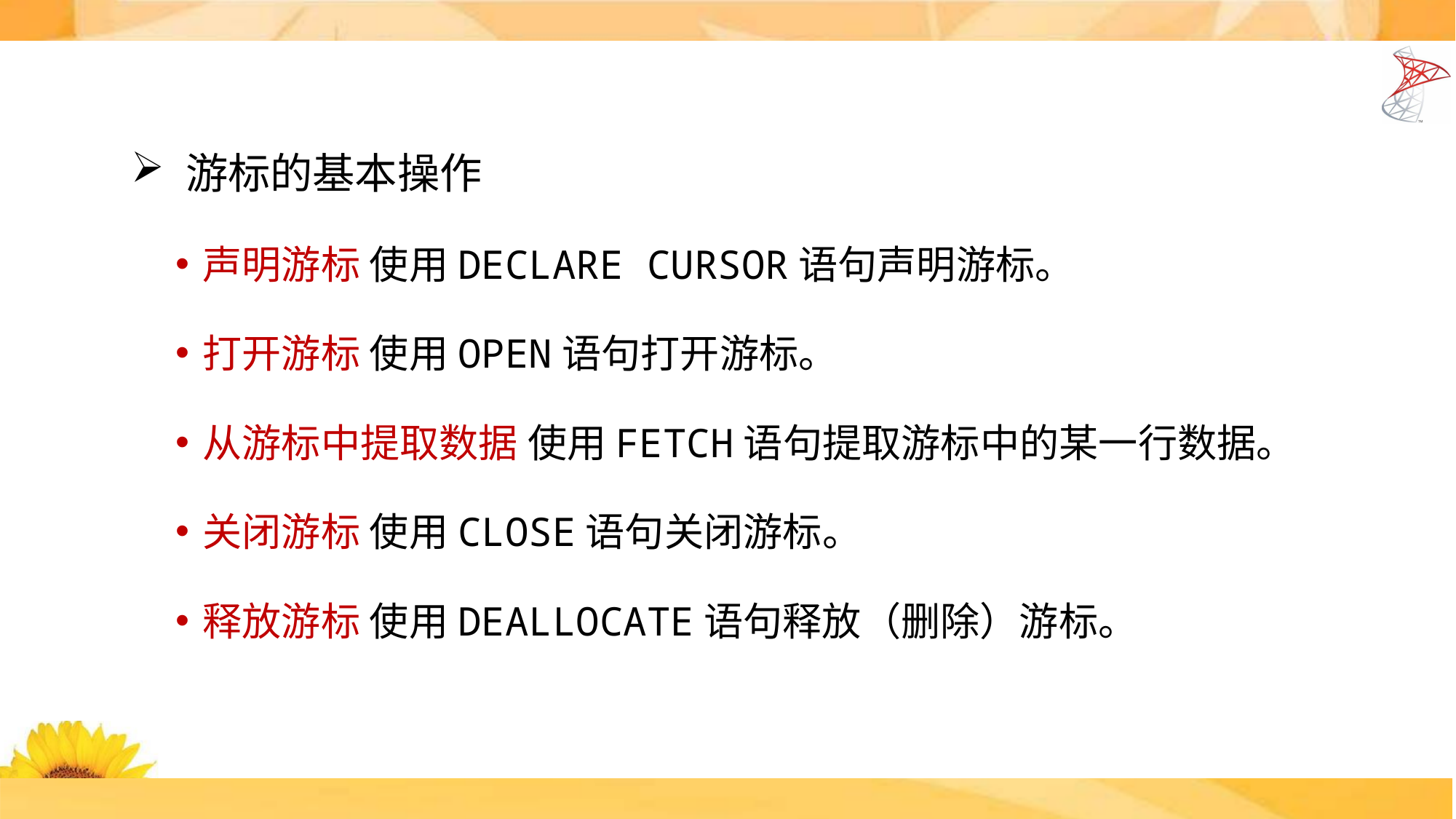

游标的基本操作
声明游标 使用DECLARE CURSOR语句声明游标。
打开游标 使用OPEN语句打开游标。
从游标中提取数据 使用FETCH语句提取游标中的某一行数据。
关闭游标 使用CLOSE语句关闭游标。
释放游标 使用DEALLOCATE语句释放（删除）游标。